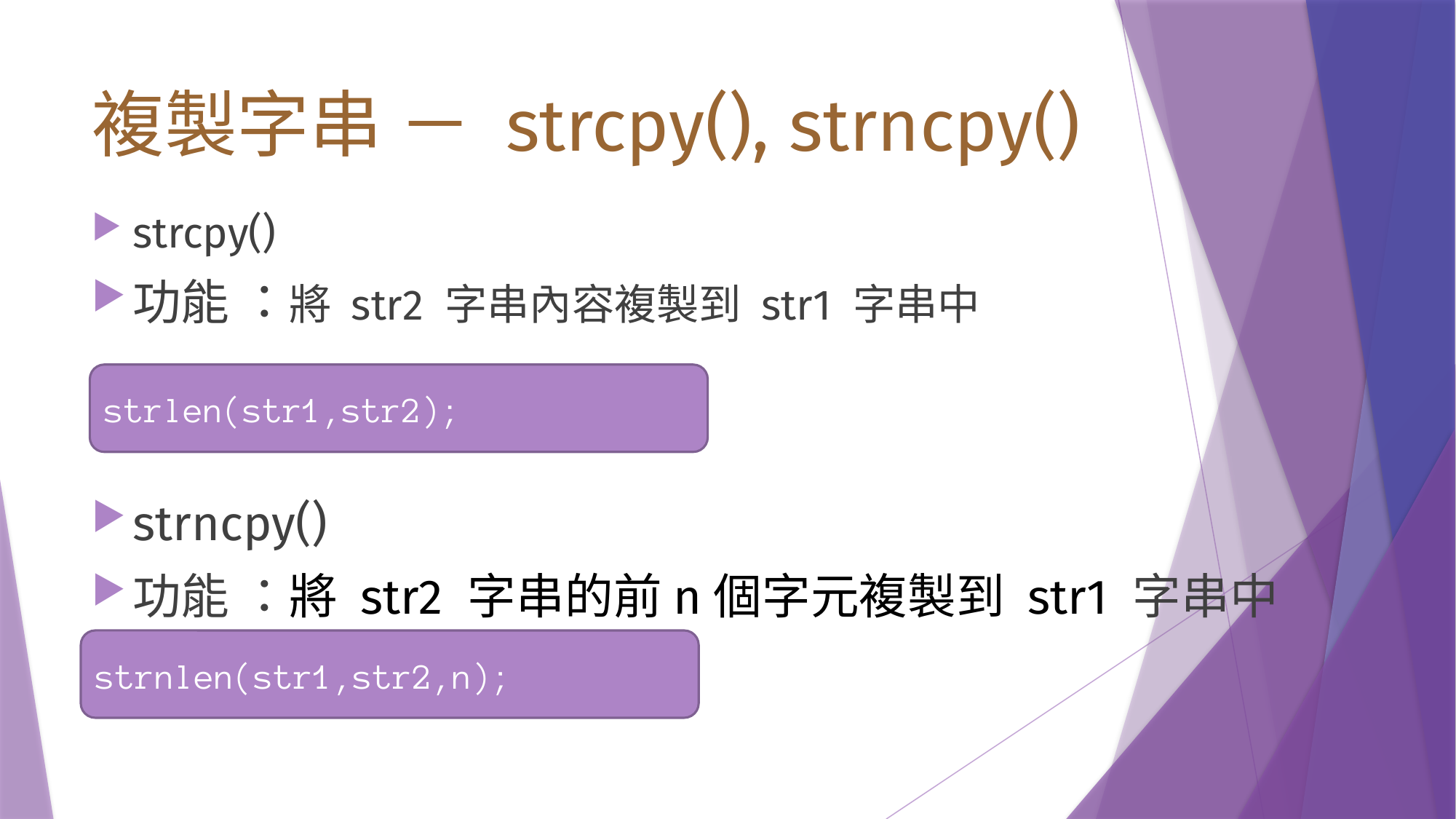

# 複製字串 － strcpy(), strncpy()
strcpy()
功能 ：將 str2 字串內容複製到 str1 字串中

strncpy()
功能 ：將 str2 字串的前n個字元複製到 str1 字串中
strlen(str1,str2);
strnlen(str1,str2,n);